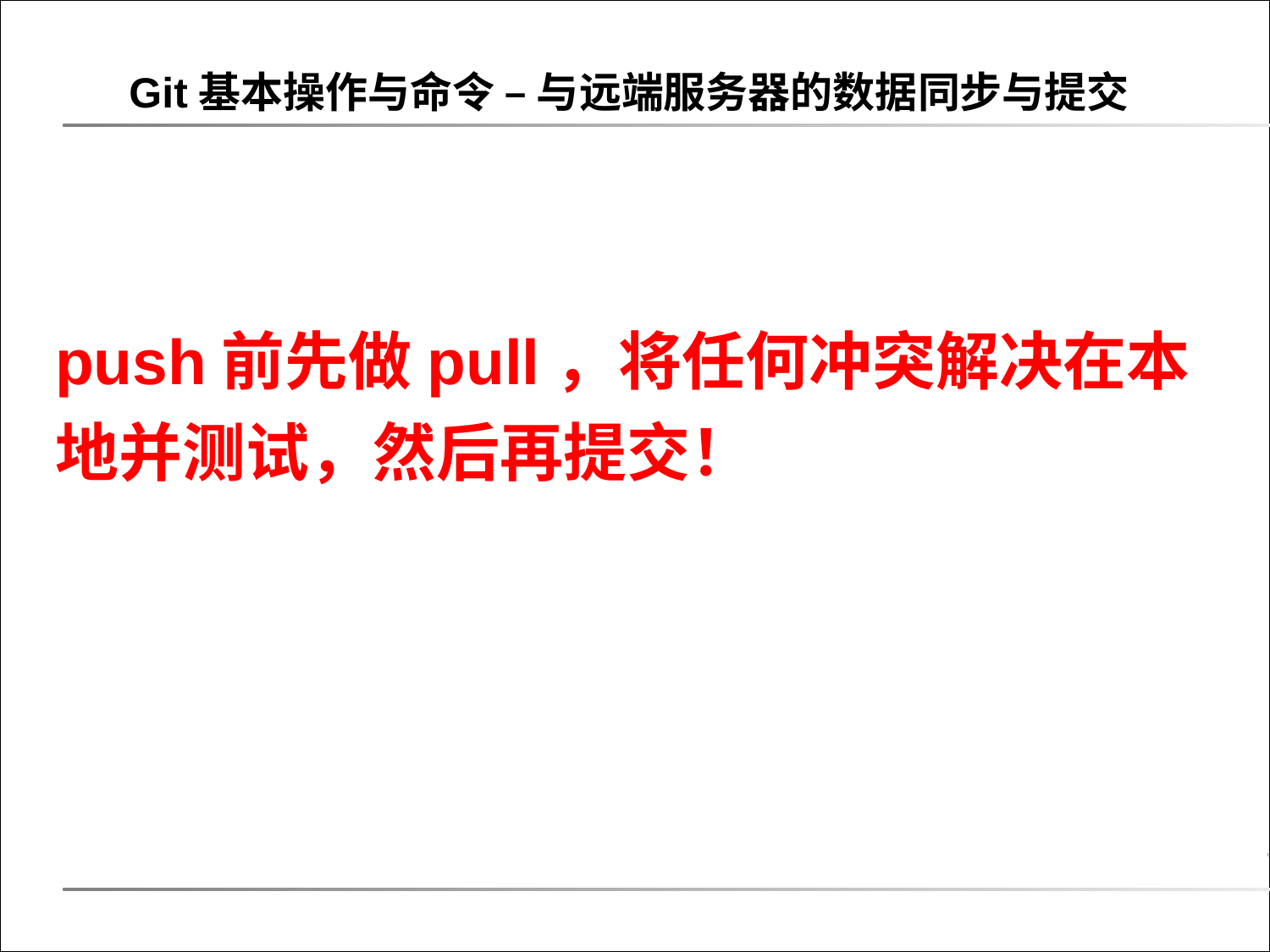

Git基本操作与命令 – 与远端服务器的数据同步与提交
push前先做pull，将任何冲突解决在本地并测试，然后再提交！